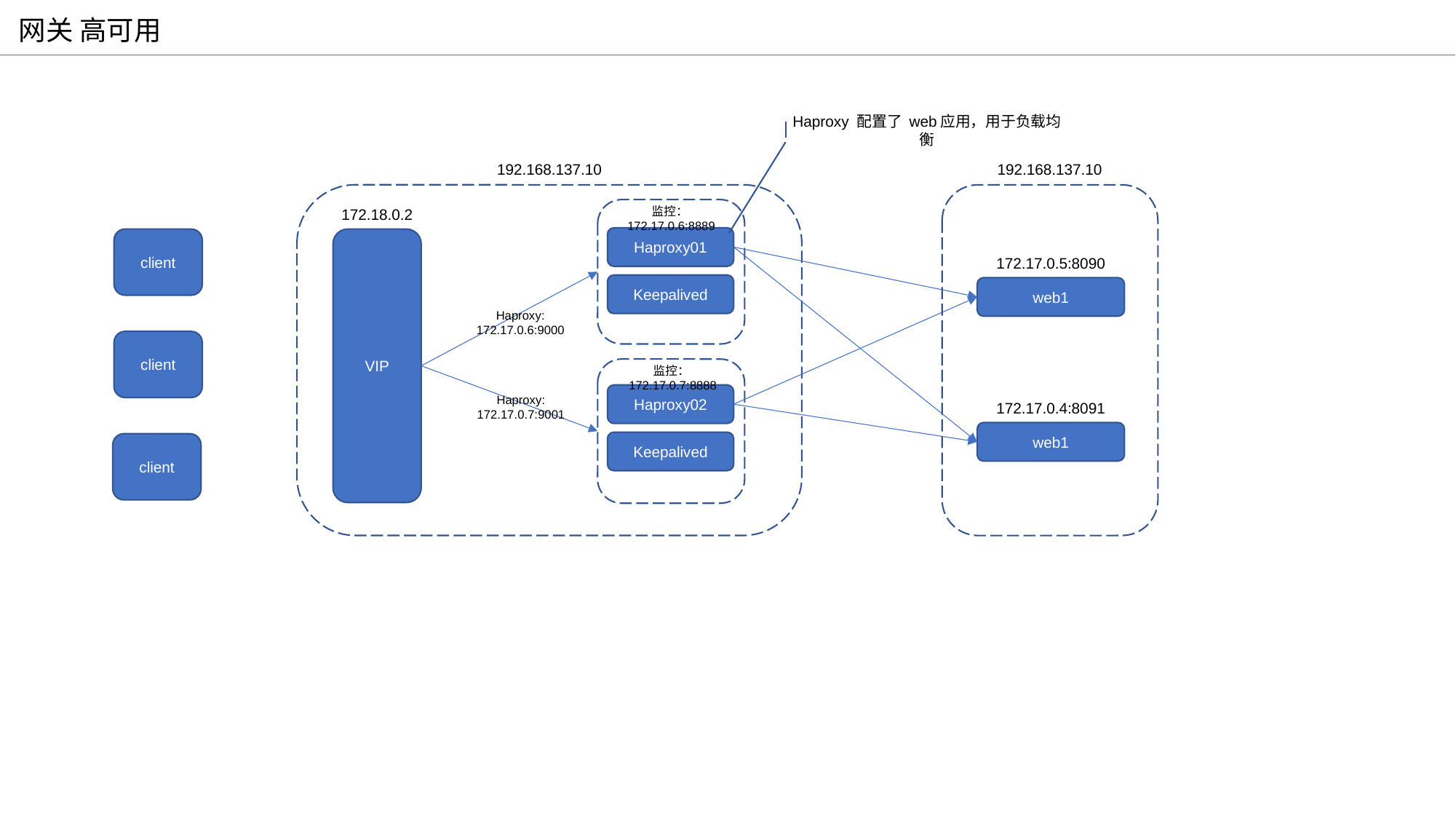

网关 高可用
Haproxy 配置了 web应用，用于负载均衡
192.168.137.10

192.168.137.10

监控：172.17.0.6:8889
172.18.0.2

Haproxy01
Keepalived
client
VIP
172.17.0.5:8090
web1
Haproxy: 172.17.0.6:9000
client
监控：172.17.0.7:8888

Haproxy02
Keepalived
Haproxy: 172.17.0.7:9001
172.17.0.4:8091
web1
client